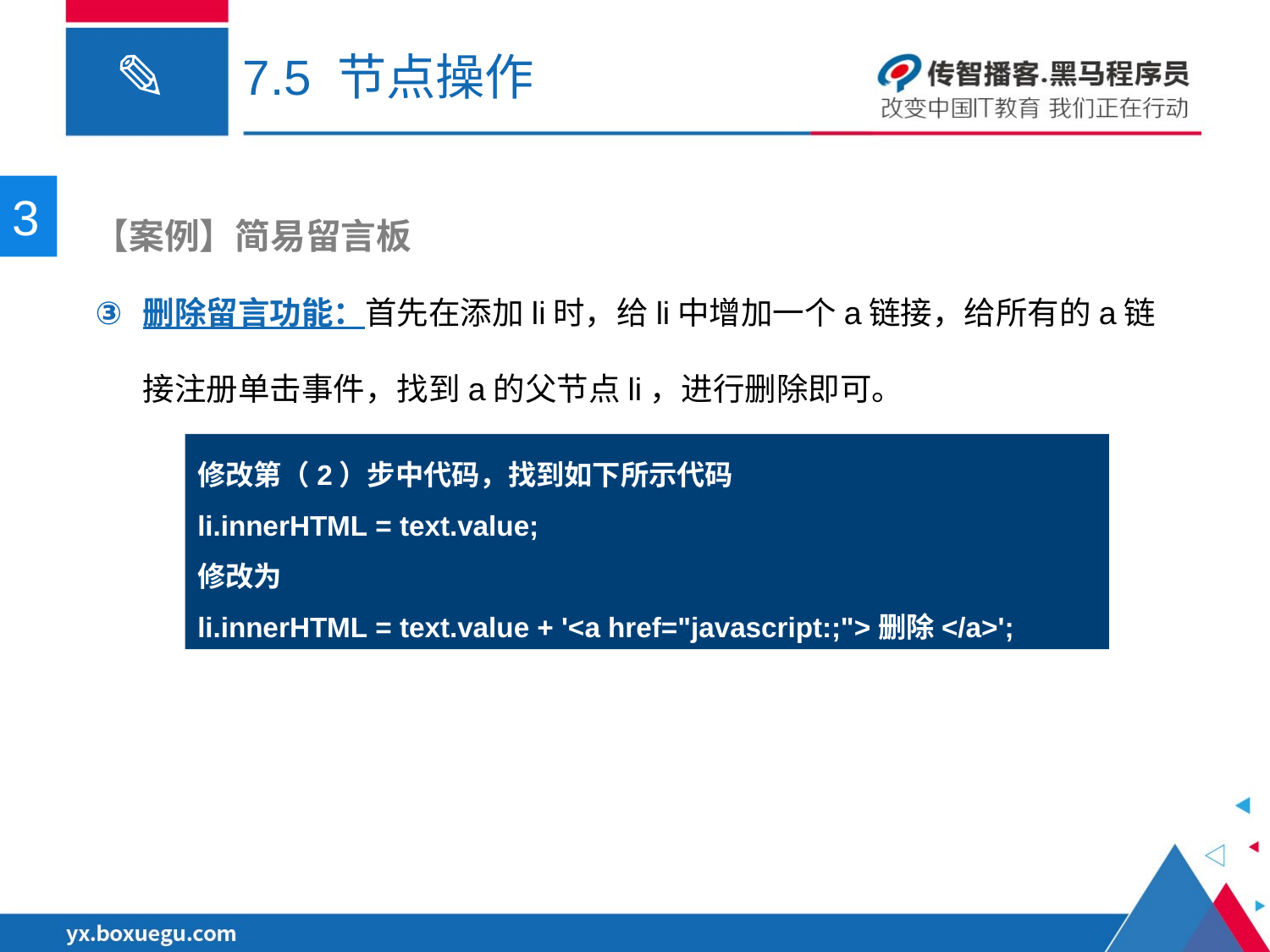

# 7.5 节点操作

3
  【案例】简易留言板
删除留言功能：首先在添加li时，给li中增加一个a链接，给所有的a链接注册单击事件，找到a的父节点li，进行删除即可。
修改第（2）步中代码，找到如下所示代码
li.innerHTML = text.value;
修改为
li.innerHTML = text.value + '<a href="javascript:;">删除</a>';